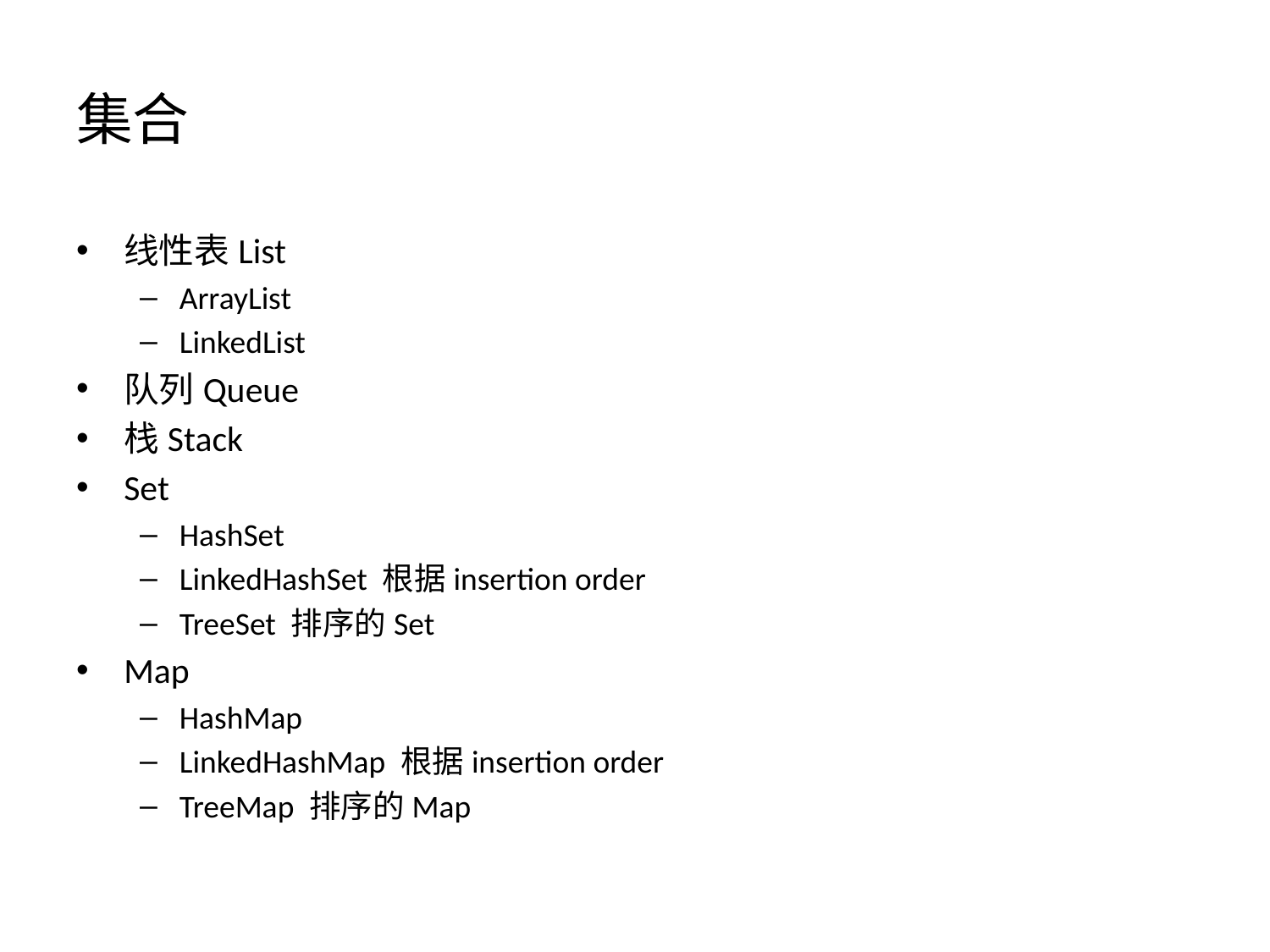

# 集合
线性表List
ArrayList
LinkedList
队列Queue
栈Stack
Set
HashSet
LinkedHashSet 根据insertion order
TreeSet 排序的Set
Map
HashMap
LinkedHashMap 根据insertion order
TreeMap 排序的Map
1